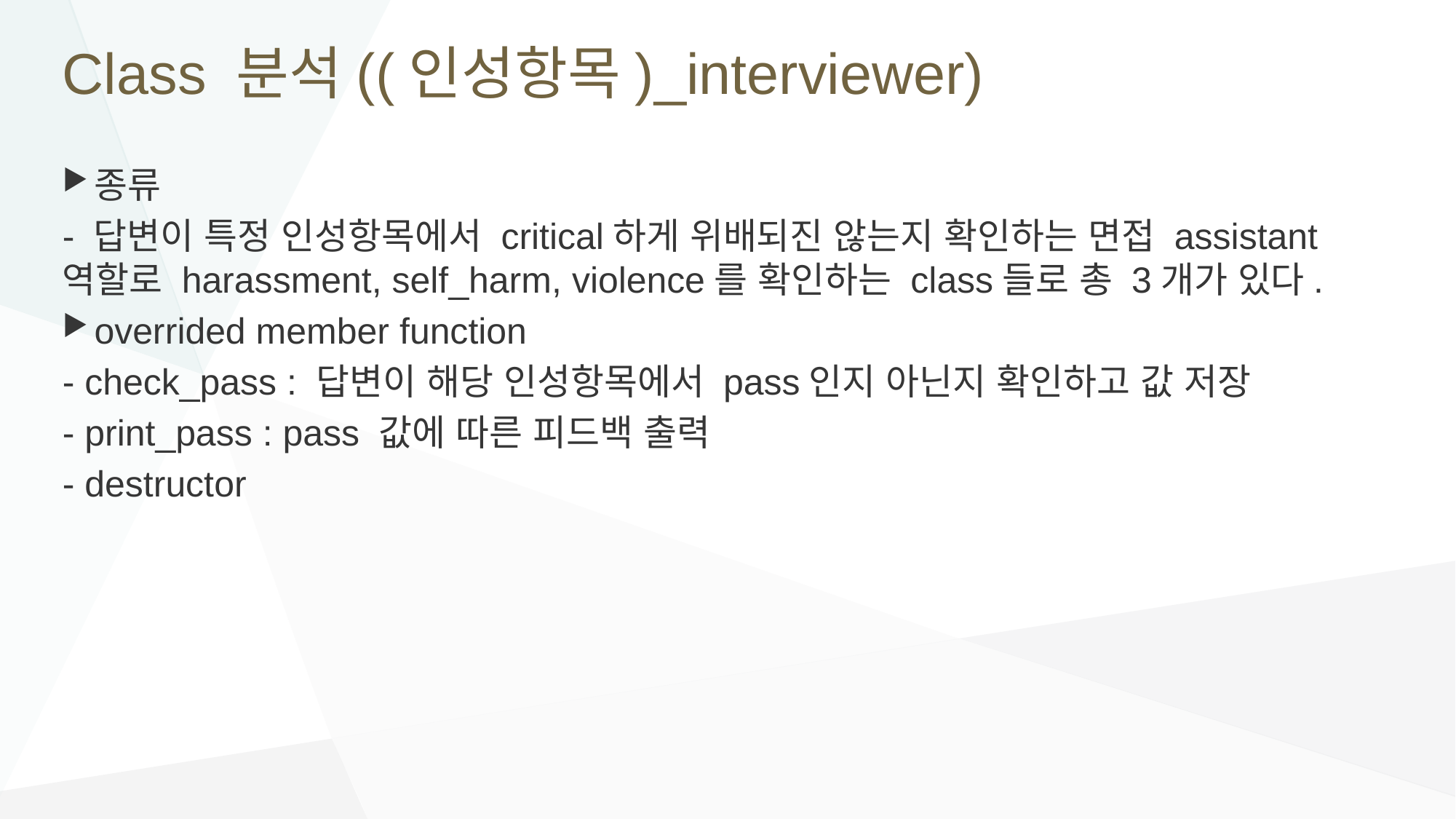

# Class 분석((인성항목)_interviewer)
종류
- 답변이 특정 인성항목에서 critical하게 위배되진 않는지 확인하는 면접 assistant 역할로 harassment, self_harm, violence를 확인하는 class들로 총 3개가 있다.
overrided member function
- check_pass : 답변이 해당 인성항목에서 pass인지 아닌지 확인하고 값 저장
- print_pass : pass 값에 따른 피드백 출력
- destructor